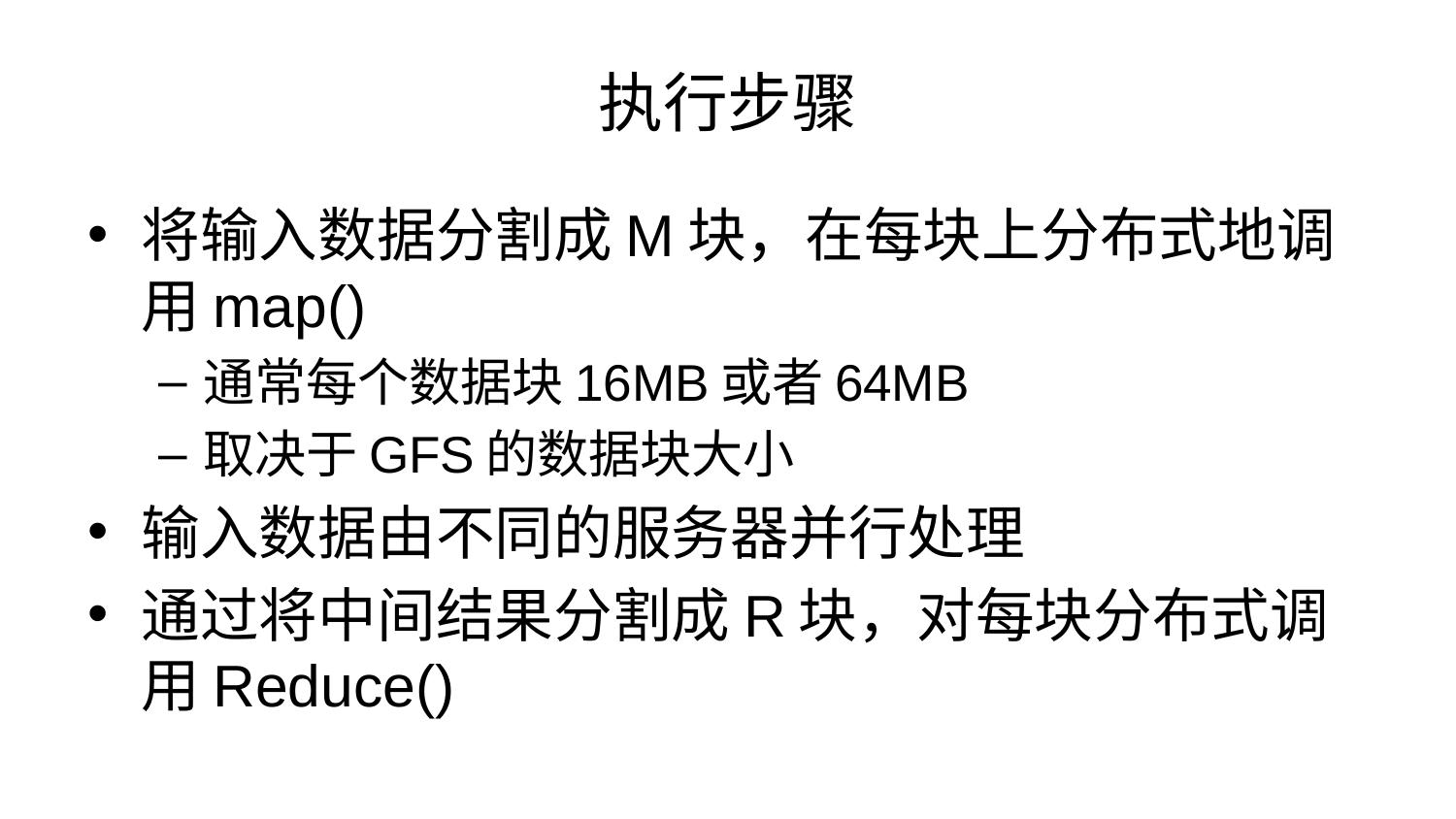

# 执行步骤
将输入数据分割成M块，在每块上分布式地调用map()
通常每个数据块16MB或者64MB
取决于GFS的数据块大小
输入数据由不同的服务器并行处理
通过将中间结果分割成R块，对每块分布式调用Reduce()